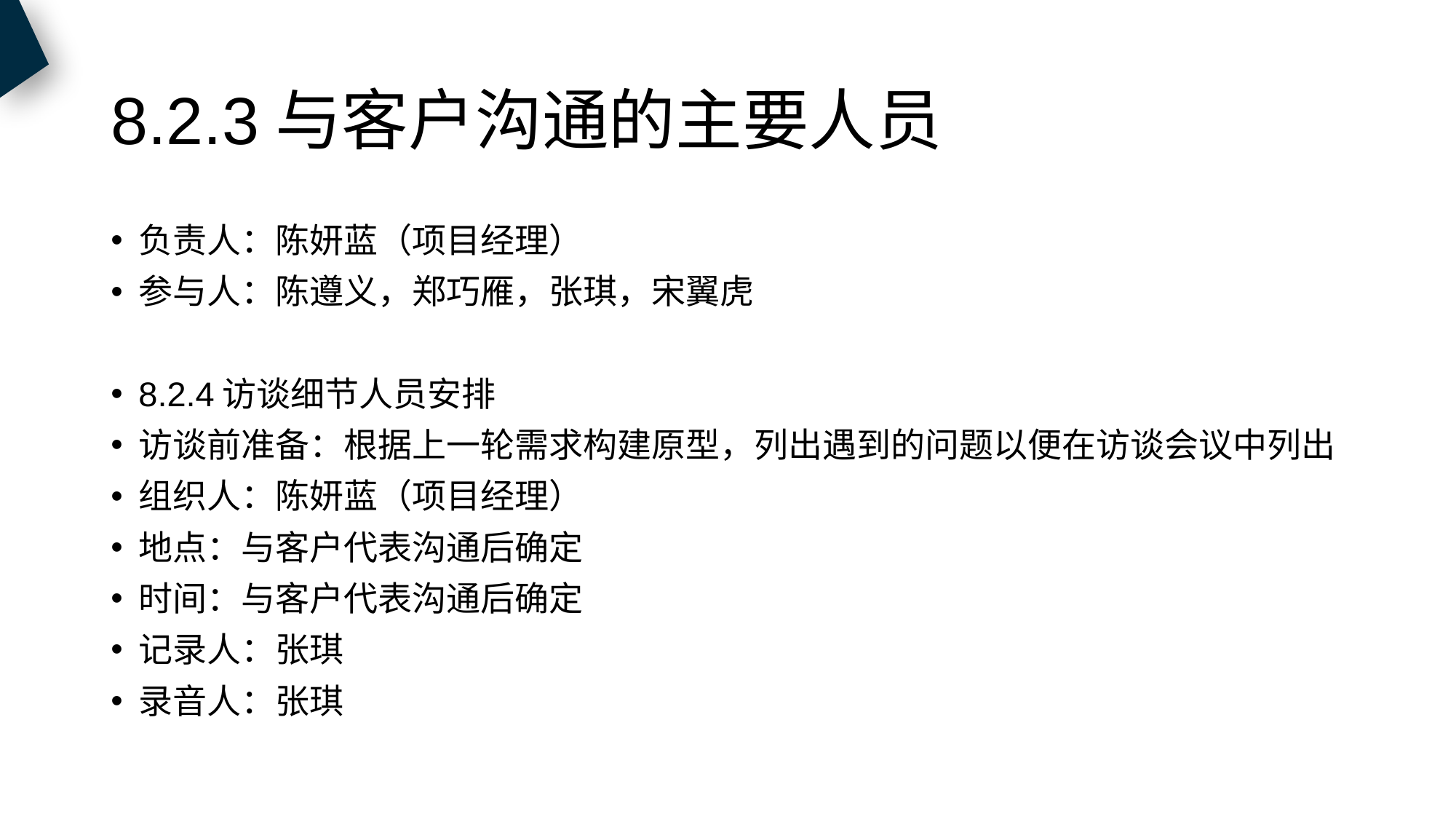

# 8.2.3与客户沟通的主要人员
负责人：陈妍蓝（项目经理）
参与人：陈遵义，郑巧雁，张琪，宋翼虎

8.2.4访谈细节人员安排
访谈前准备：根据上一轮需求构建原型，列出遇到的问题以便在访谈会议中列出
组织人：陈妍蓝（项目经理）
地点：与客户代表沟通后确定
时间：与客户代表沟通后确定
记录人：张琪
录音人：张琪